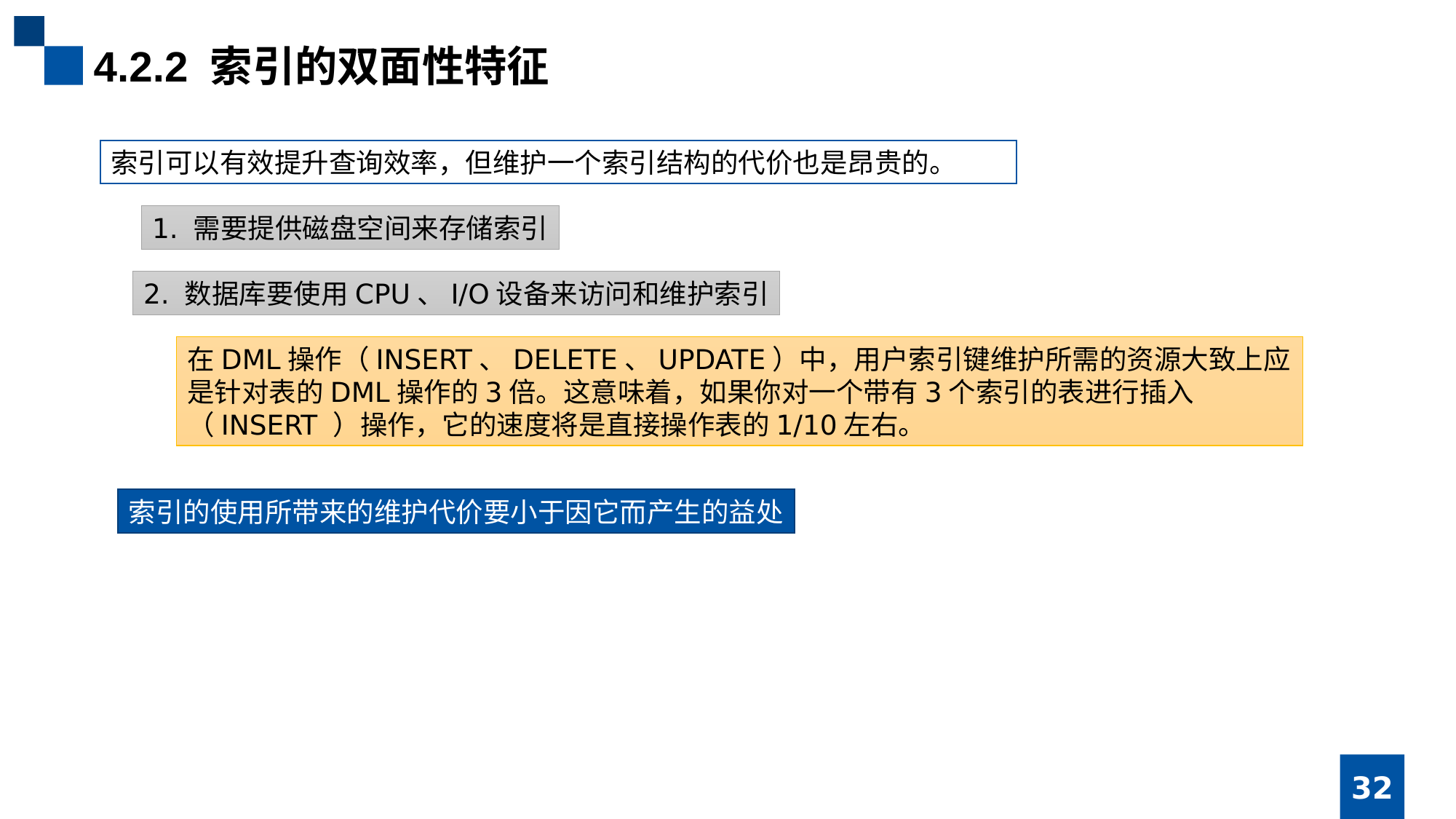

4.2.2 索引的双面性特征
索引可以有效提升查询效率，但维护一个索引结构的代价也是昂贵的。
1. 需要提供磁盘空间来存储索引
2. 数据库要使用CPU、I/O设备来访问和维护索引
在DML操作（INSERT、DELETE、UPDATE）中，用户索引键维护所需的资源大致上应是针对表的DML操作的3倍。这意味着，如果你对一个带有3个索引的表进行插入（INSERT ）操作，它的速度将是直接操作表的1/10左右。
索引的使用所带来的维护代价要小于因它而产生的益处
32